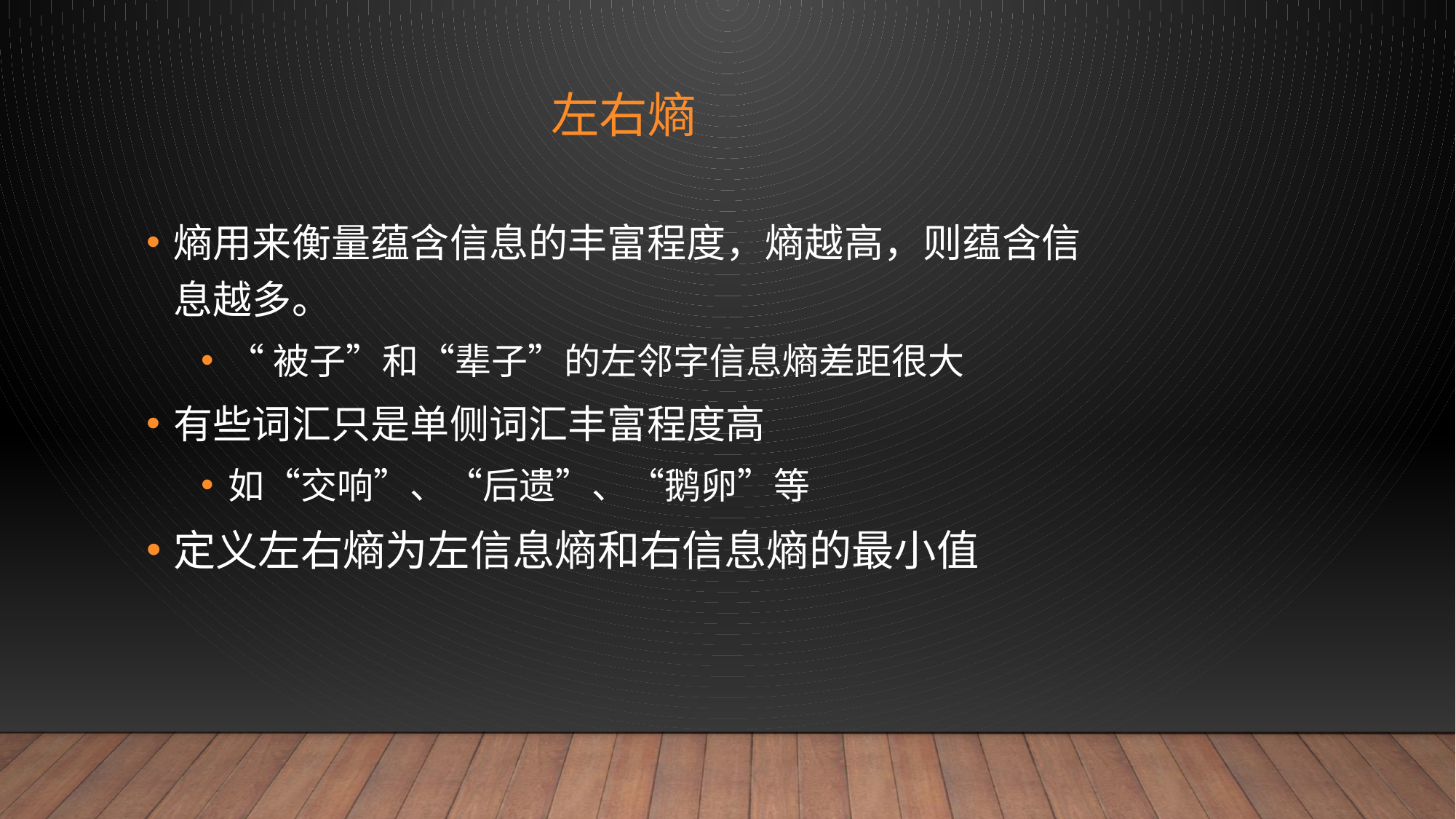

# 左右熵
熵用来衡量蕴含信息的丰富程度，熵越高，则蕴含信息越多。
“被子”和“辈子”的左邻字信息熵差距很大
有些词汇只是单侧词汇丰富程度高
如“交响”、“后遗”、“鹅卵”等
定义左右熵为左信息熵和右信息熵的最小值